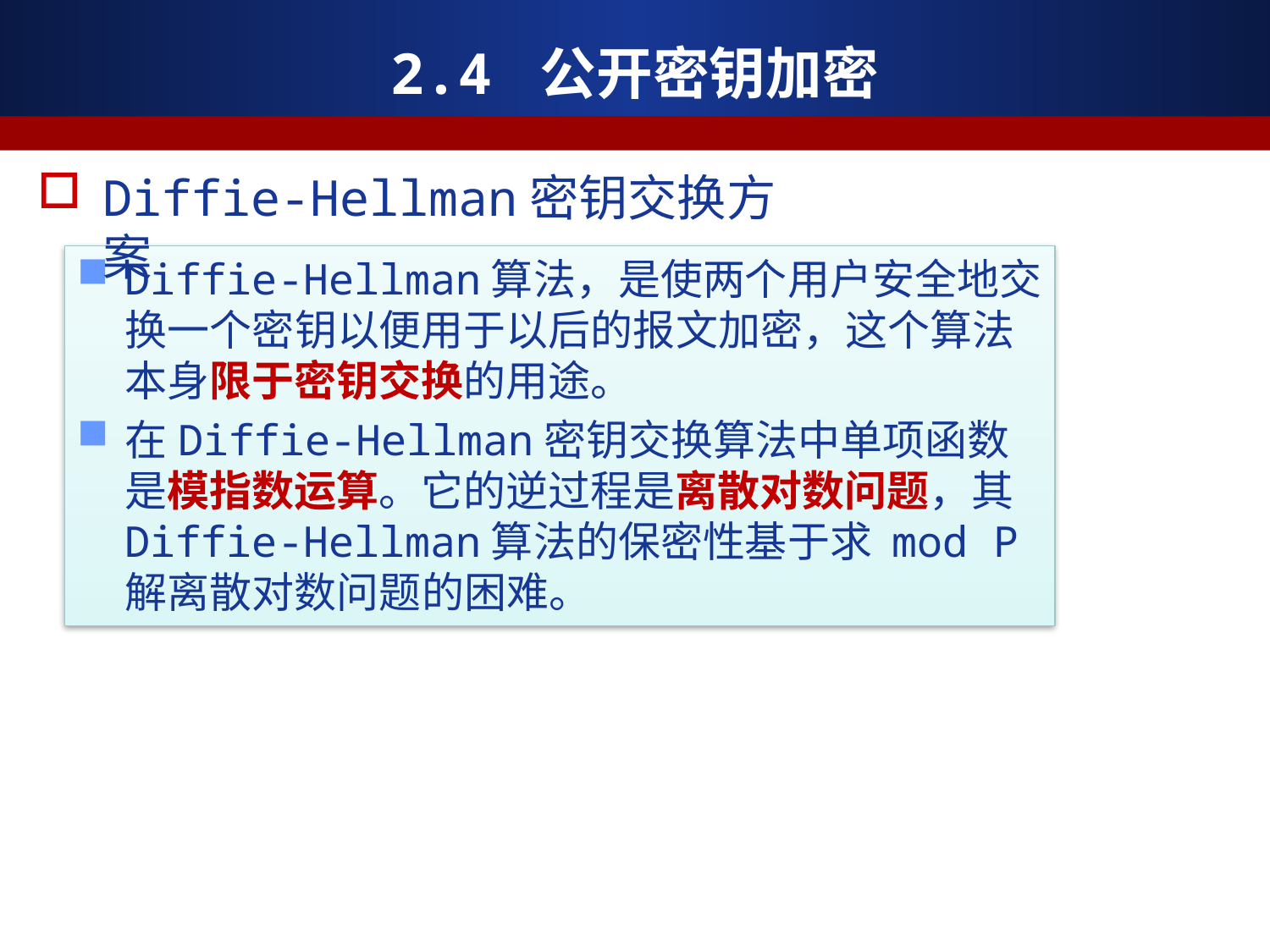

2.4 公开密钥加密
Diffie-Hellman密钥交换方案
Diffie-Hellman算法，是使两个用户安全地交换一个密钥以便用于以后的报文加密，这个算法本身限于密钥交换的用途。
在Diffie-Hellman密钥交换算法中单项函数是模指数运算。它的逆过程是离散对数问题，其Diffie-Hellman算法的保密性基于求 mod P解离散对数问题的困难。
64